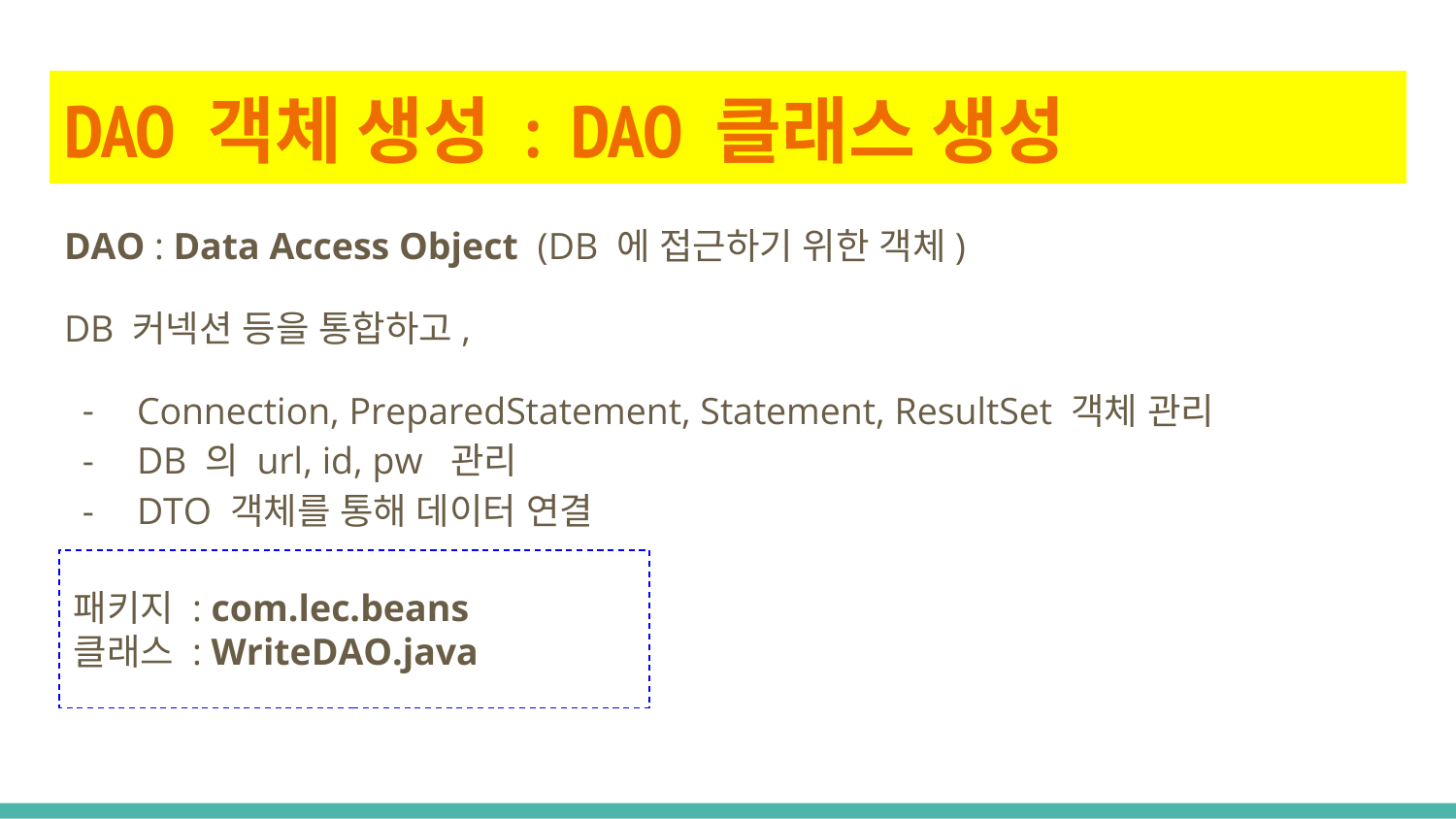

# DAO 객체 생성 :  DAO 클래스 생성
DAO : Data Access Object  (DB 에 접근하기 위한 객체)
DB 커넥션 등을 통합하고,
Connection, PreparedStatement, Statement, ResultSet 객체 관리
DB 의 url, id, pw  관리
DTO 객체를 통해 데이터 연결

패키지 : com.lec.beans
클래스 : WriteDAO.java